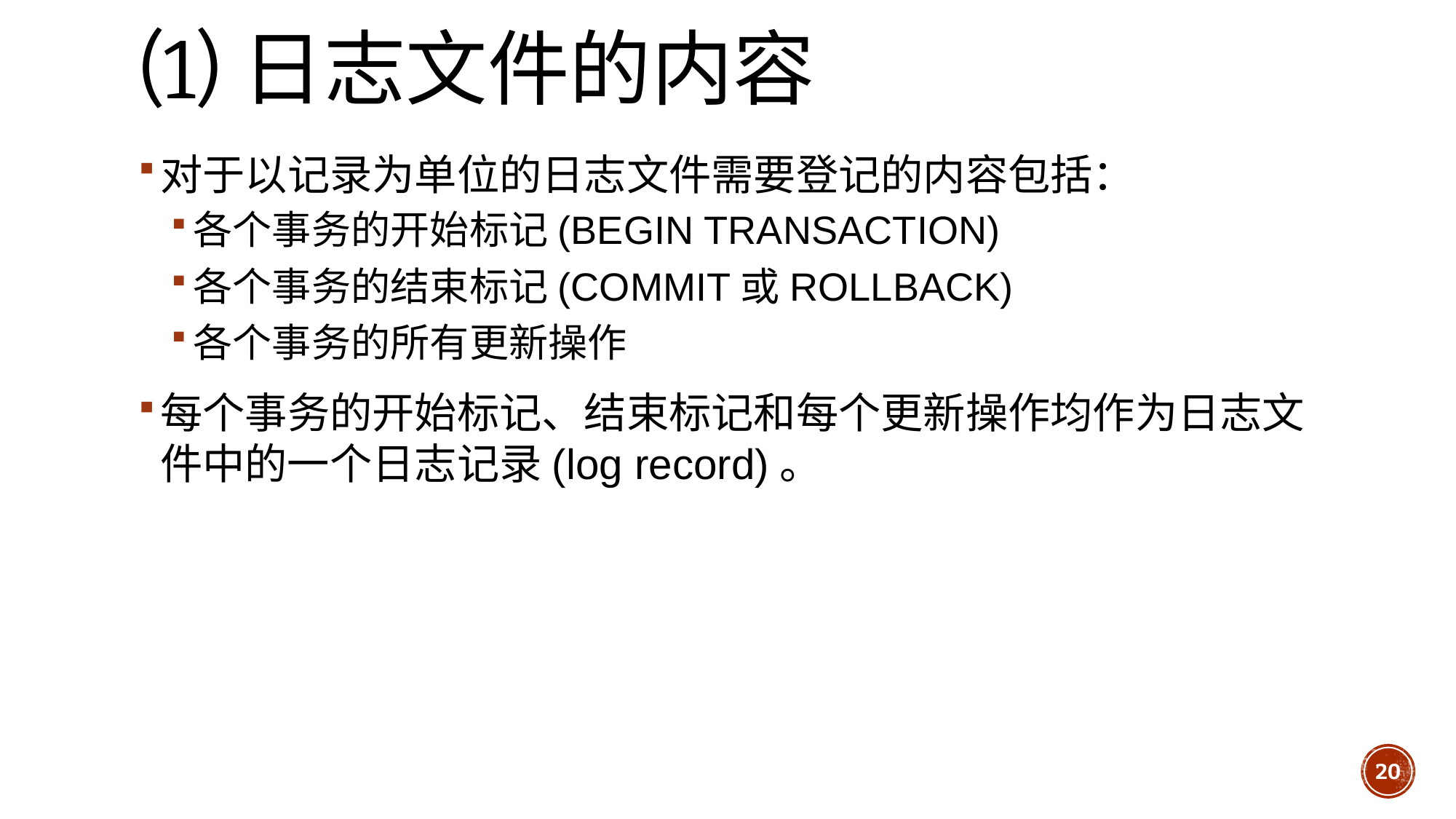

# (1)日志文件的内容
对于以记录为单位的日志文件需要登记的内容包括：
各个事务的开始标记(BEGIN TRANSACTION)
各个事务的结束标记(COMMIT或ROLLBACK)
各个事务的所有更新操作
每个事务的开始标记、结束标记和每个更新操作均作为日志文件中的一个日志记录(log record)。

20